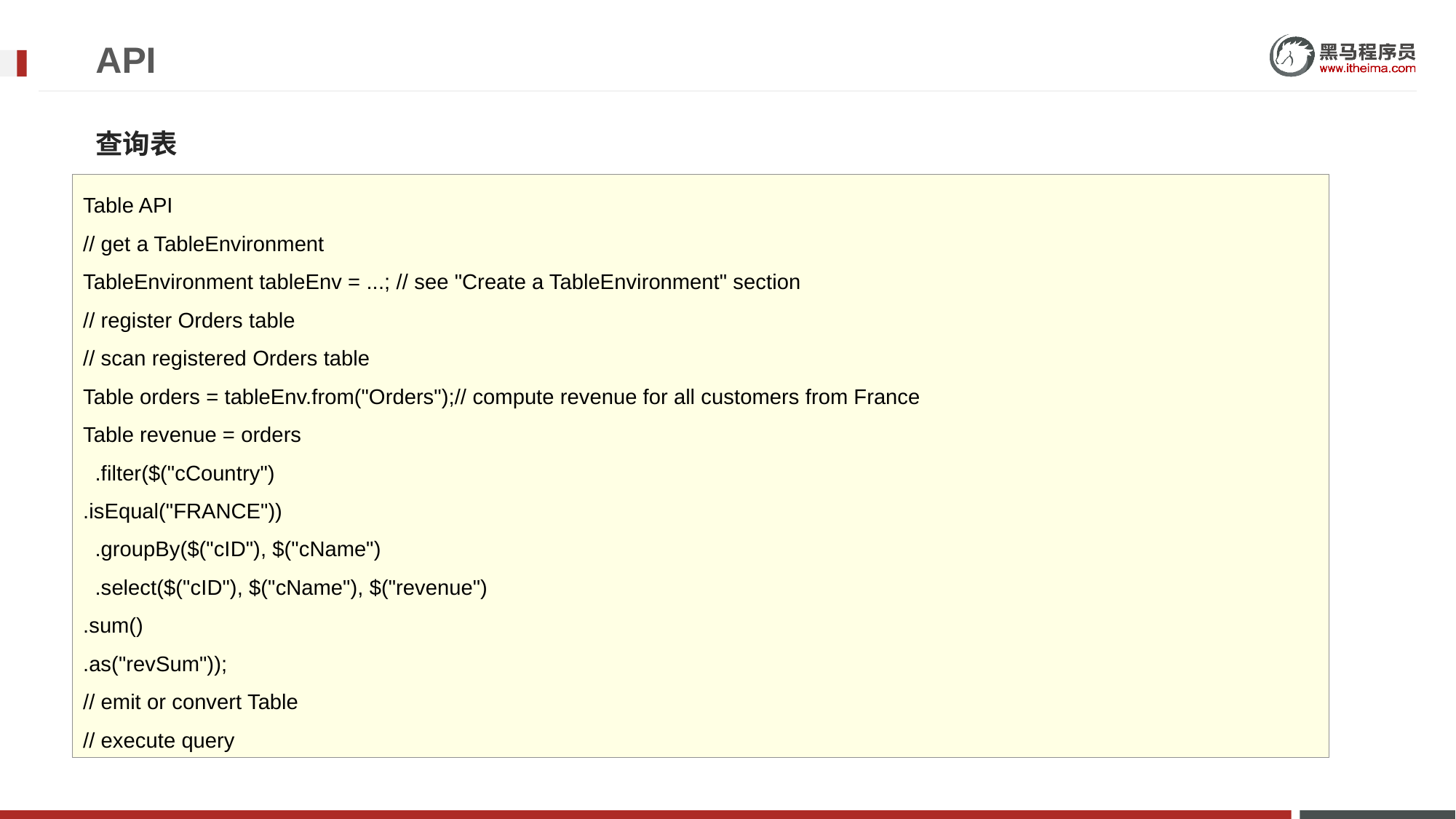

# API
查询表
Table API
// get a TableEnvironment
TableEnvironment tableEnv = ...; // see "Create a TableEnvironment" section
// register Orders table
// scan registered Orders table
Table orders = tableEnv.from("Orders");// compute revenue for all customers from France
Table revenue = orders
  .filter($("cCountry")
.isEqual("FRANCE"))
  .groupBy($("cID"), $("cName")
  .select($("cID"), $("cName"), $("revenue")
.sum()
.as("revSum"));
// emit or convert Table
// execute query